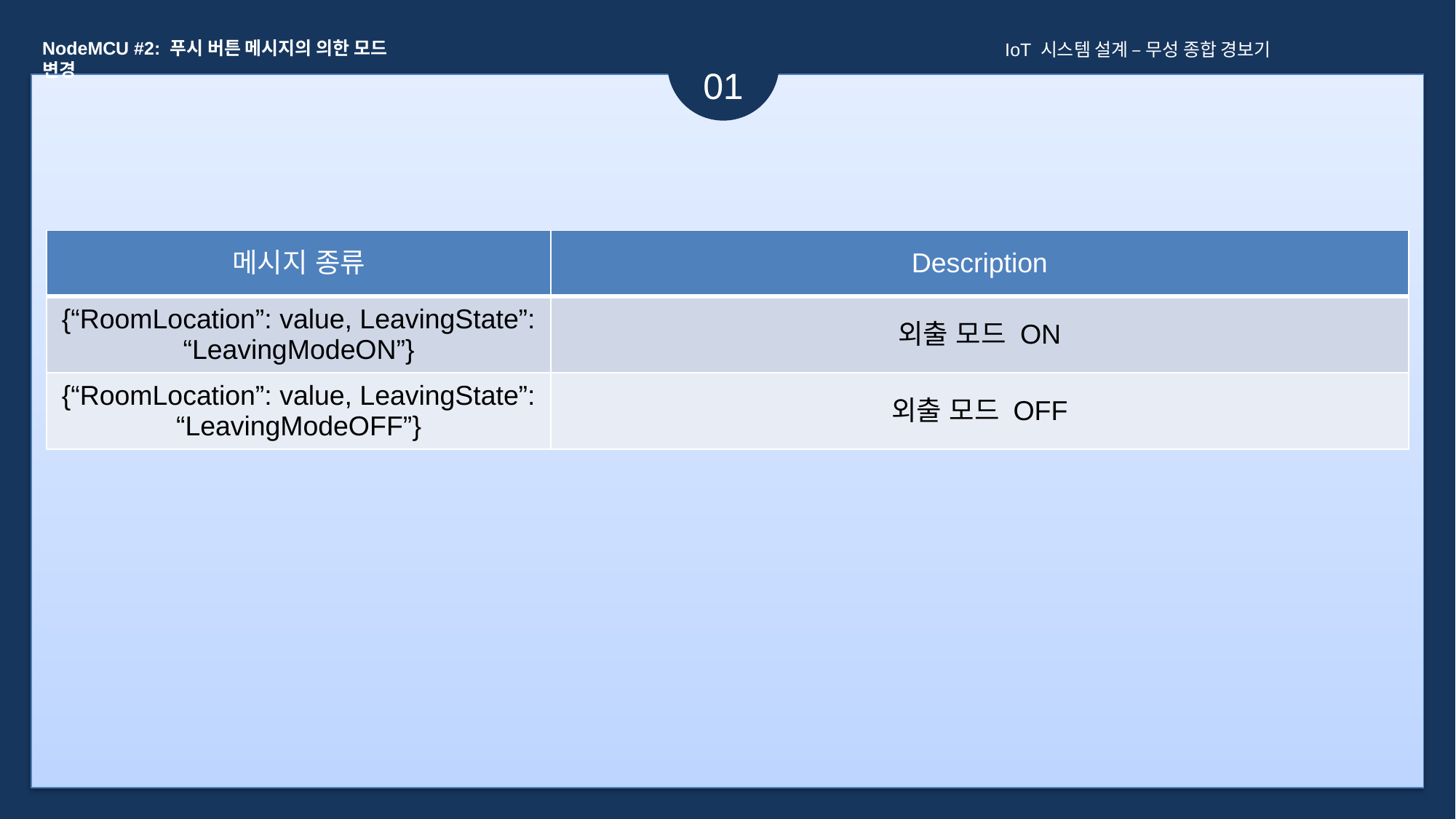

NodeMCU #2: 푸시 버튼 메시지의 의한 모드 변경
IoT 시스템 설계 – 무성 종합 경보기
01

| 메시지 종류 | Description |
| --- | --- |
| {“RoomLocation”: value, LeavingState”: “LeavingModeON”} | 외출 모드 ON |
| {“RoomLocation”: value, LeavingState”: “LeavingModeOFF”} | 외출 모드 OFF |